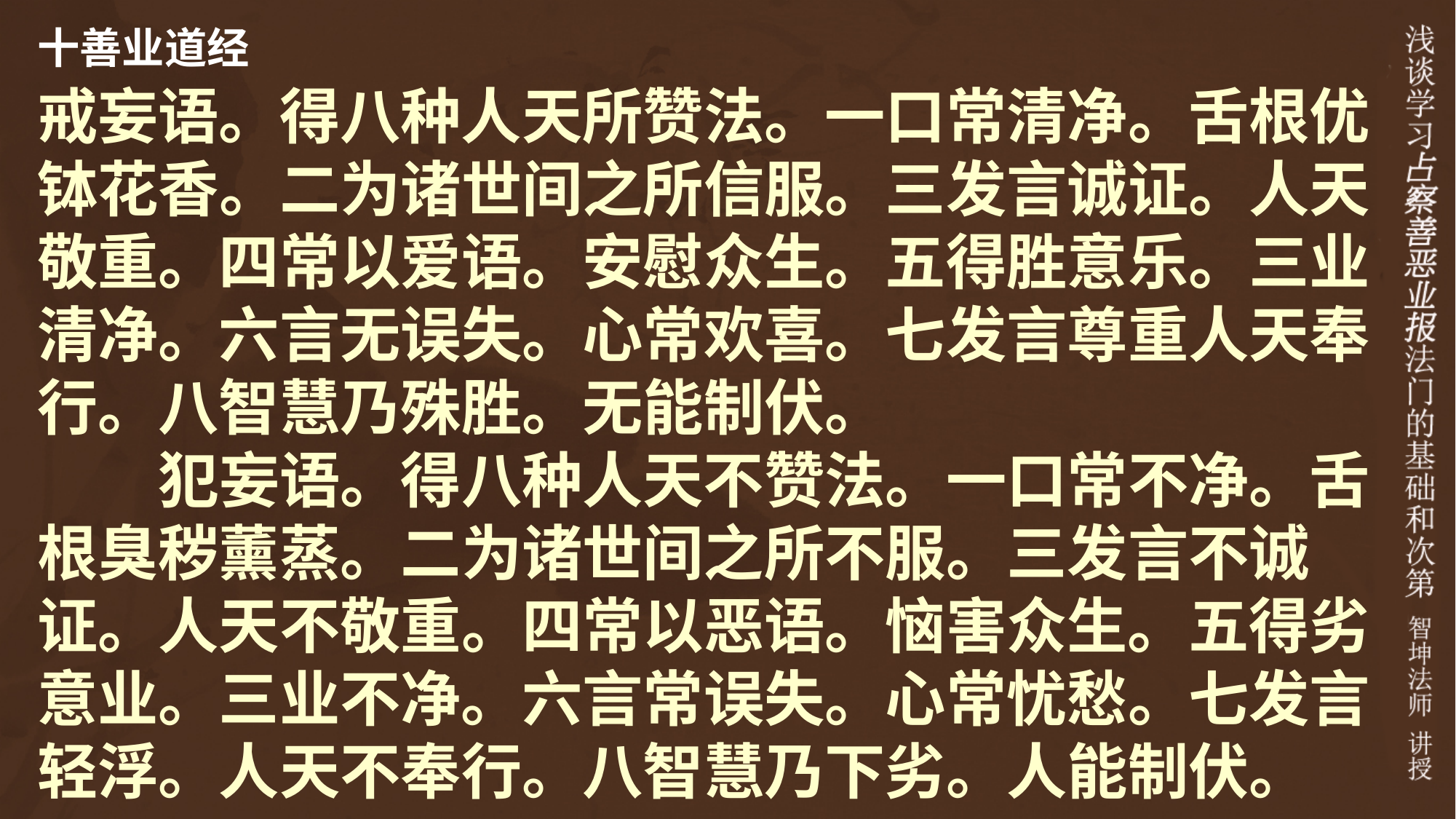

# 十善业道经
戒妄语。得八种人天所赞法。一口常清净。舌根优钵花香。二为诸世间之所信服。三发言诚证。人天敬重。四常以爱语。安慰众生。五得胜意乐。三业清净。六言无误失。心常欢喜。七发言尊重人天奉行。八智慧乃殊胜。无能制伏。
　　犯妄语。得八种人天不赞法。一口常不净。舌根臭秽薰蒸。二为诸世间之所不服。三发言不诚证。人天不敬重。四常以恶语。恼害众生。五得劣意业。三业不净。六言常误失。心常忧愁。七发言轻浮。人天不奉行。八智慧乃下劣。人能制伏。